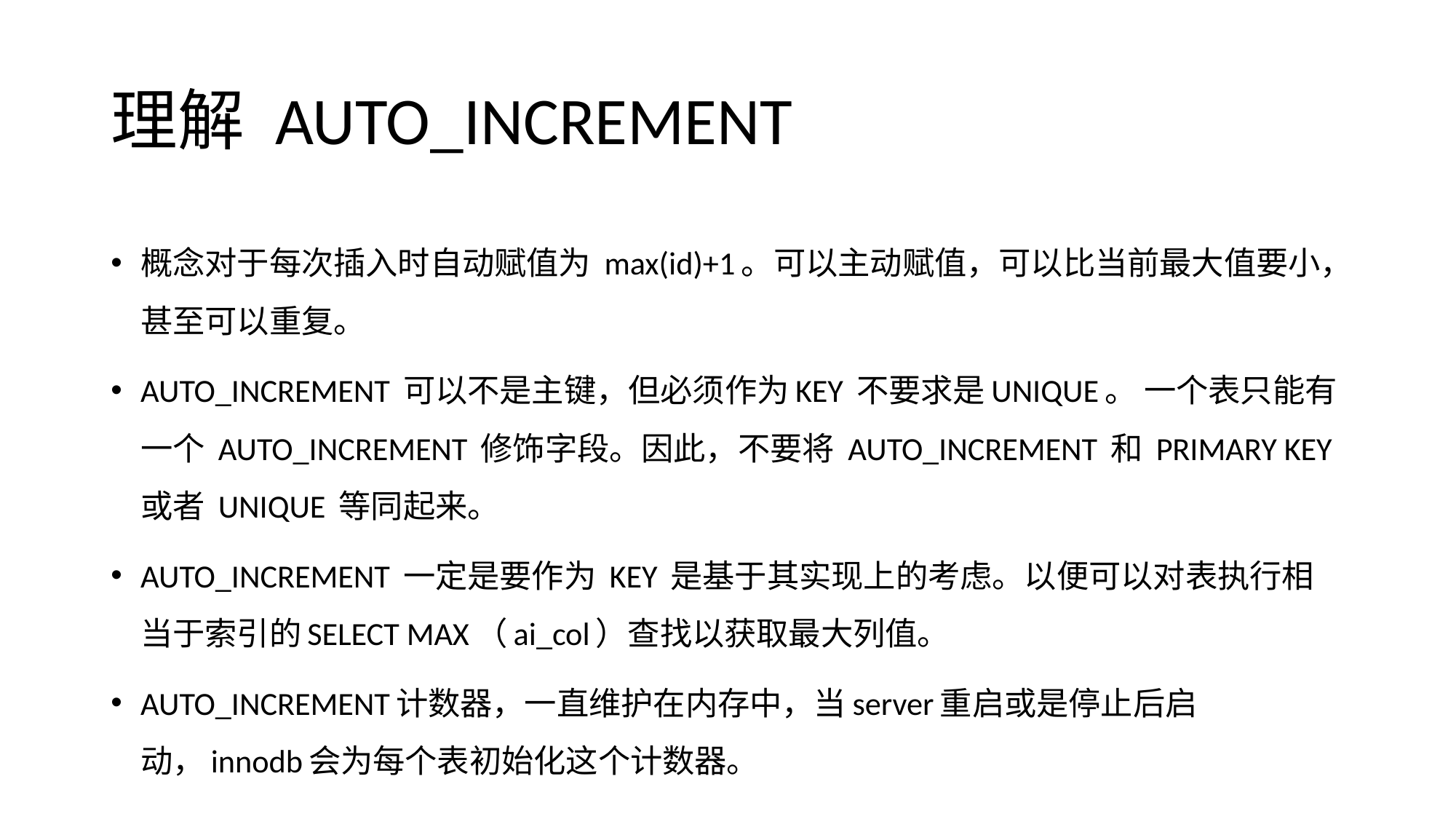

# 理解 AUTO_INCREMENT
概念对于每次插入时自动赋值为 max(id)+1。可以主动赋值，可以比当前最大值要小，甚至可以重复。
AUTO_INCREMENT 可以不是主键，但必须作为KEY 不要求是UNIQUE。 一个表只能有一个 AUTO_INCREMENT 修饰字段。因此，不要将 AUTO_INCREMENT 和 PRIMARY KEY 或者 UNIQUE 等同起来。
AUTO_INCREMENT 一定是要作为 KEY 是基于其实现上的考虑。以便可以对表执行相当于索引的SELECT MAX（ai_col）查找以获取最大列值。
AUTO_INCREMENT计数器，一直维护在内存中，当server重启或是停止后启动，innodb会为每个表初始化这个计数器。